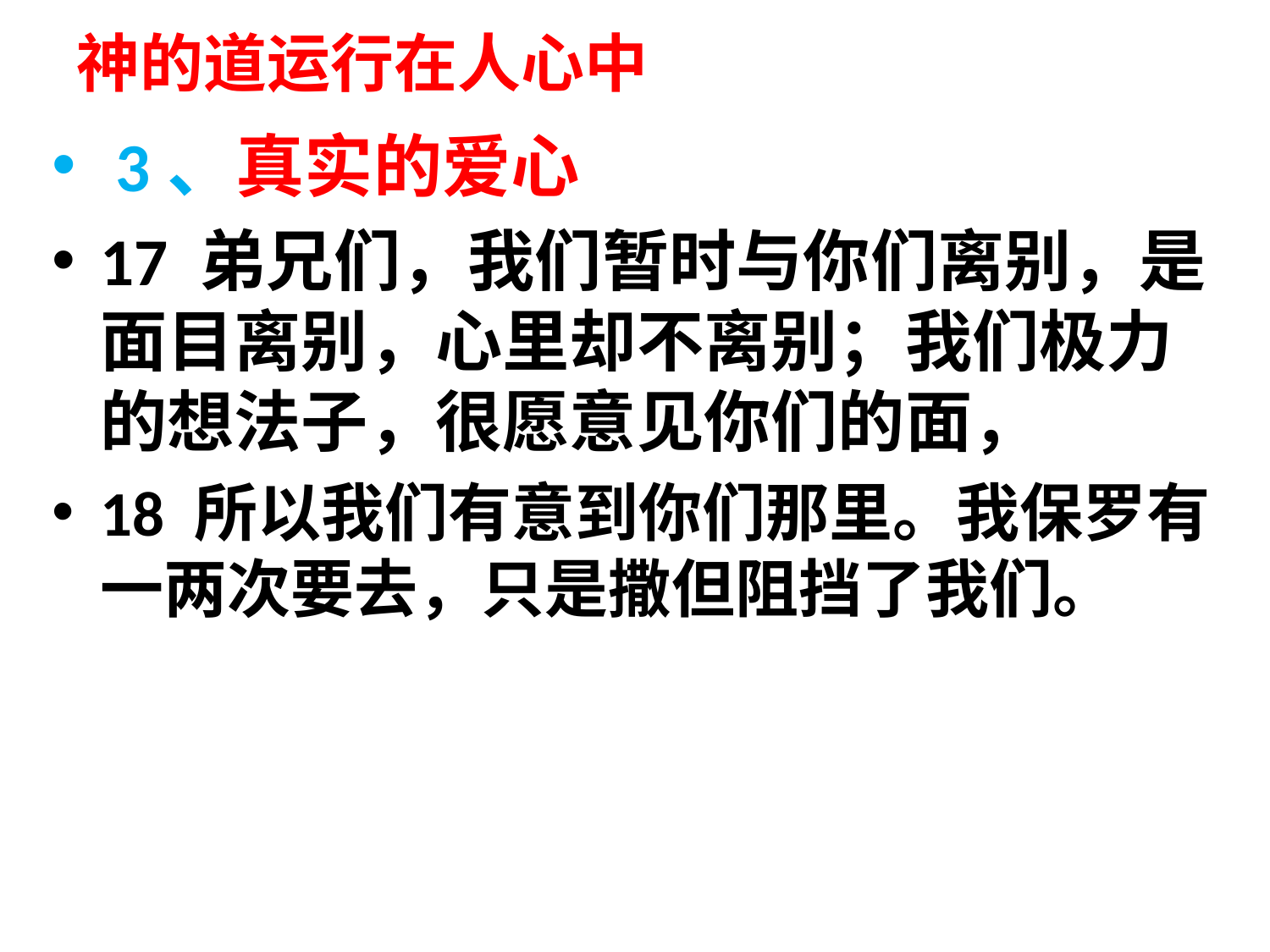

# 神的道运行在人心中
 3、真实的爱心
17 弟兄们，我们暂时与你们离别，是面目离别，心里却不离别；我们极力的想法子，很愿意见你们的面，
18 所以我们有意到你们那里。我保罗有一两次要去，只是撒但阻挡了我们。